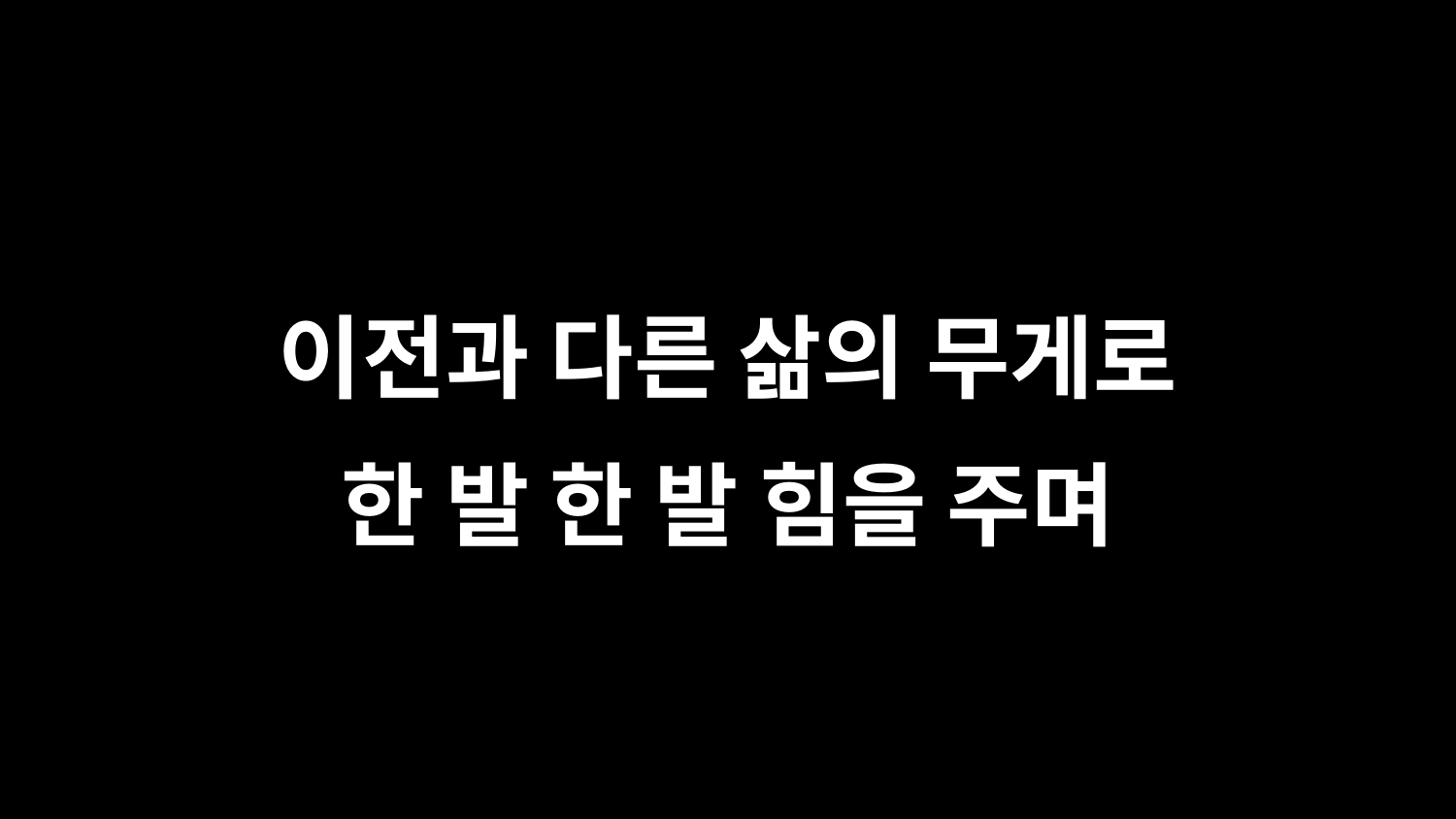

이전과 다른 삶의 무게로
한 발 한 발 힘을 주며